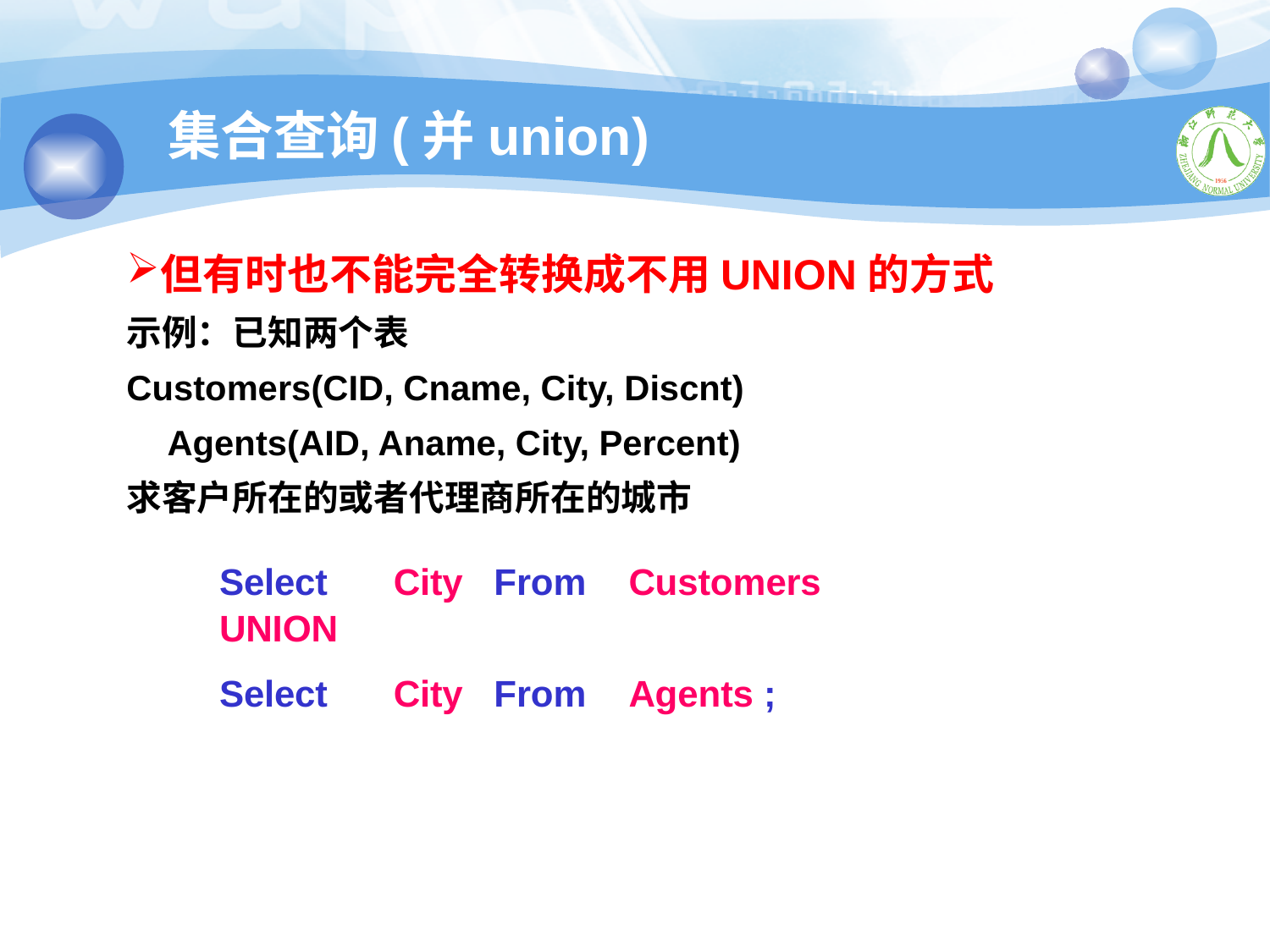

# 集合查询(并union)
但有时也不能完全转换成不用UNION的方式
示例：已知两个表
Customers(CID, Cname, City, Discnt)
 Agents(AID, Aname, City, Percent)
求客户所在的或者代理商所在的城市
| Select | City | From | Customers |
| --- | --- | --- | --- |
| UNION |  |  |  |
| Select | City | From | Agents ; |